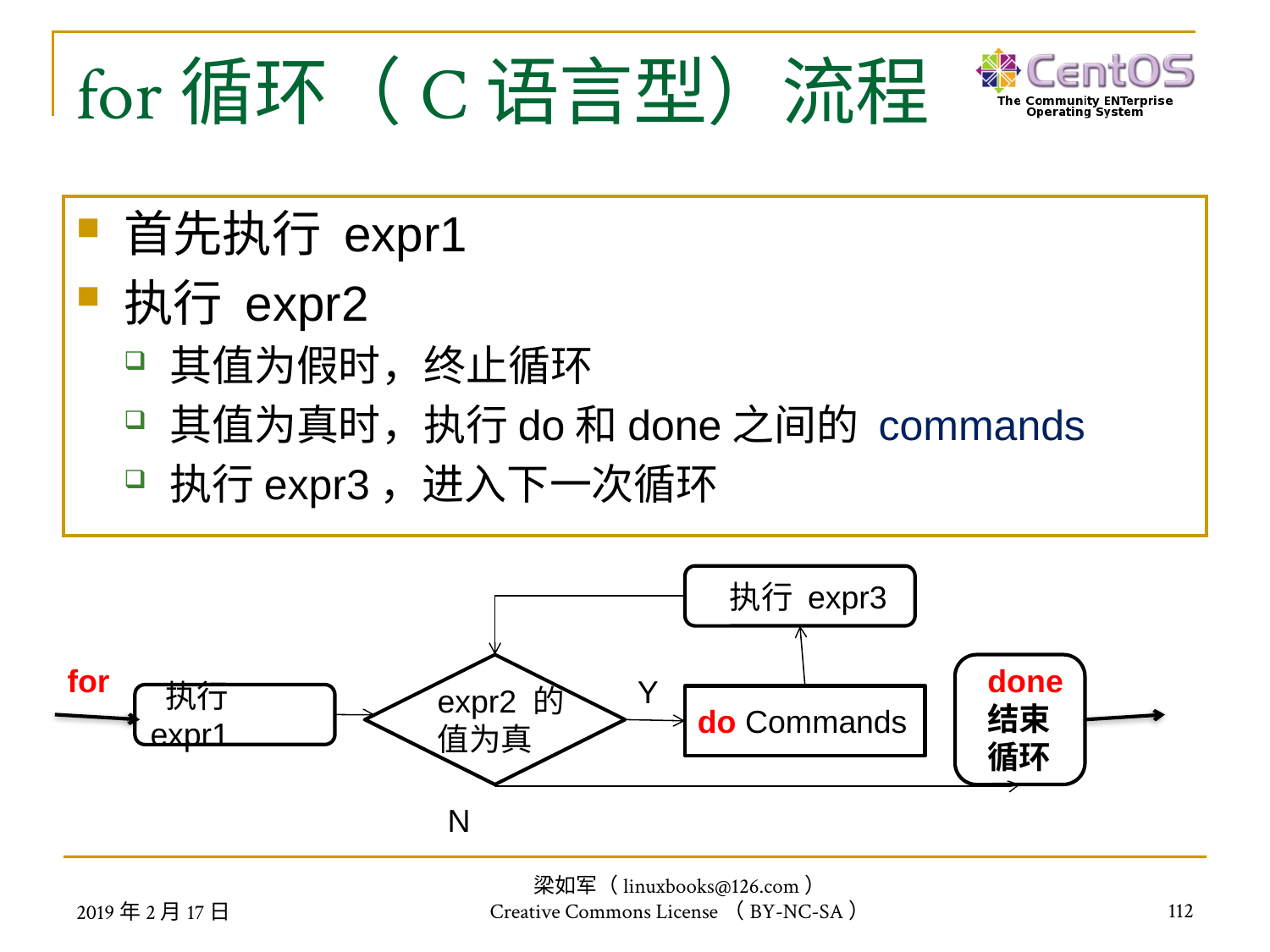

# for循环（C语言型）流程
首先执行 expr1
执行 expr2
其值为假时，终止循环
其值为真时，执行do和done之间的 commands
执行expr3，进入下一次循环
   执行 expr3
for

done结束循环
Y
expr2 的值为真
 执行 expr1
do Commands
N
梁如军（linuxbooks@126.com）
Creative Commons License（BY-NC-SA）
2019年2月17日
112